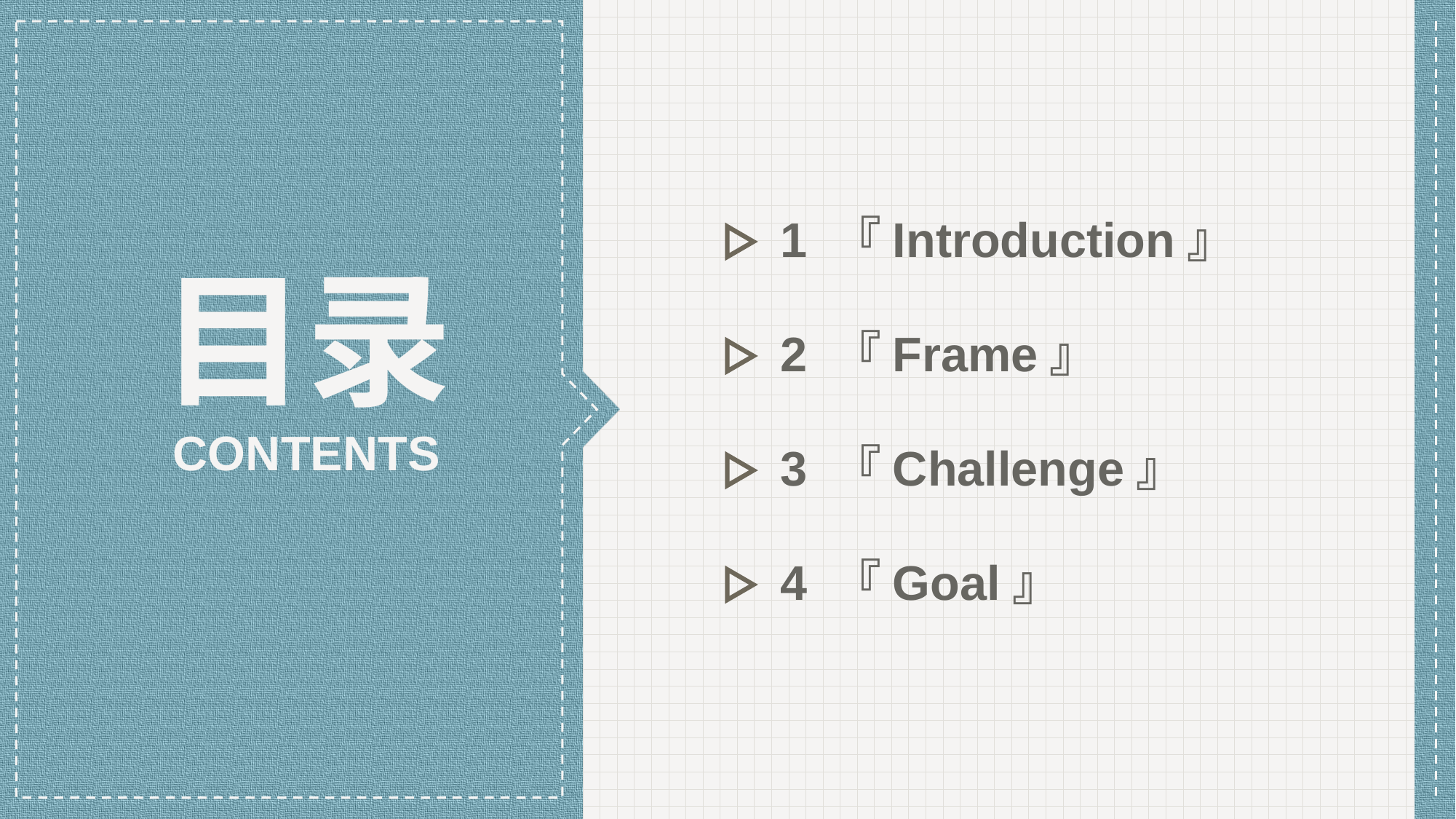

1 『Introduction』

目录
2 『Frame』

CONTENTS
3 『Challenge』

4 『Goal』